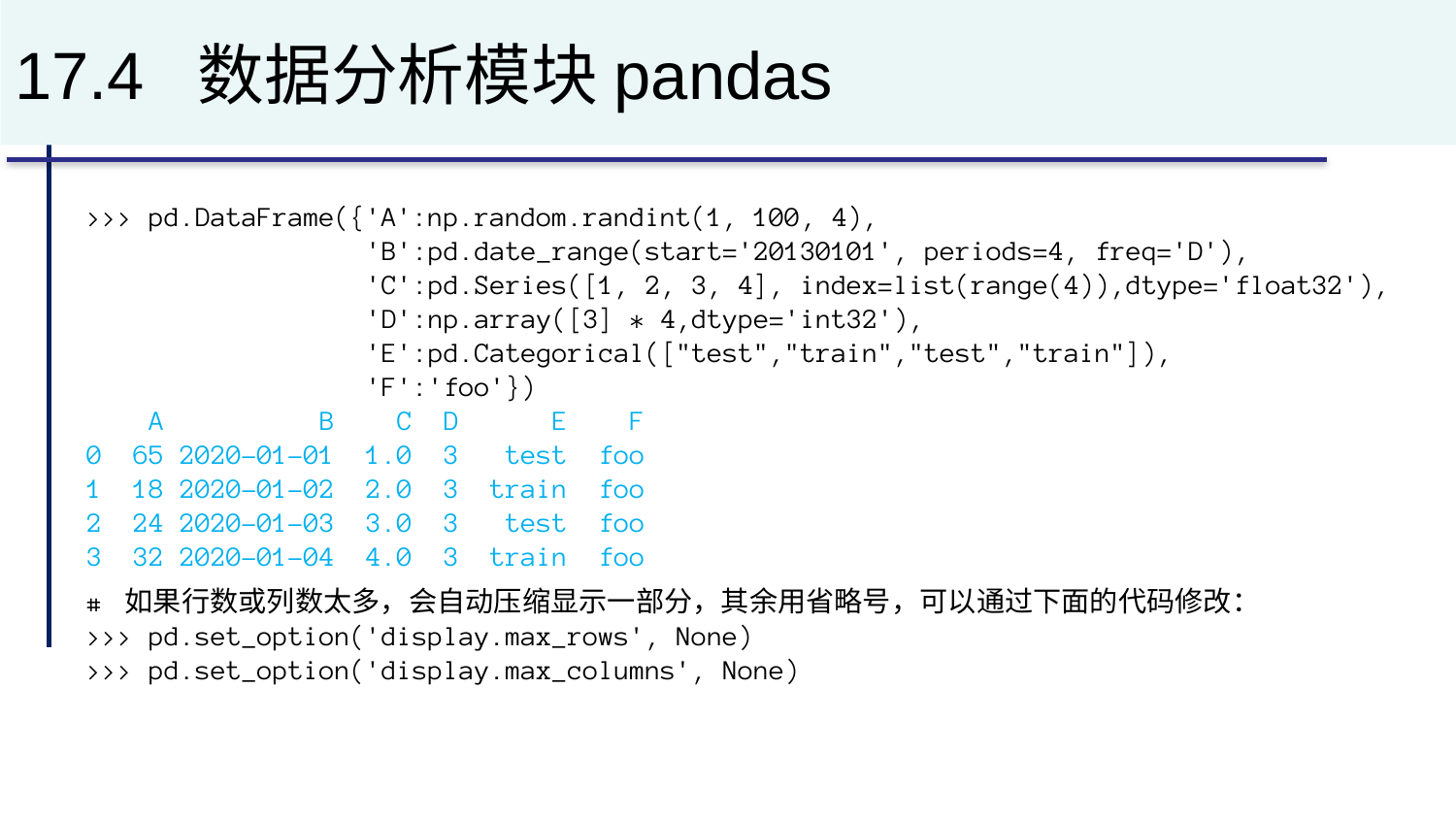

# 17.4  数据分析模块pandas
>>> pd.DataFrame({'A':np.random.randint(1, 100, 4),
                  'B':pd.date_range(start='20130101', periods=4, freq='D'),
                  'C':pd.Series([1, 2, 3, 4], index=list(range(4)),dtype='float32'),
                  'D':np.array([3] * 4,dtype='int32'),
                  'E':pd.Categorical(["test","train","test","train"]),
                  'F':'foo'})
    A          B    C  D      E    F
0  65 2020-01-01  1.0  3   test  foo
1  18 2020-01-02  2.0  3  train  foo
2  24 2020-01-03  3.0  3   test  foo
3  32 2020-01-04  4.0  3  train  foo
# 如果行数或列数太多，会自动压缩显示一部分，其余用省略号，可以通过下面的代码修改：
>>> pd.set_option('display.max_rows', None)
>>> pd.set_option('display.max_columns', None)